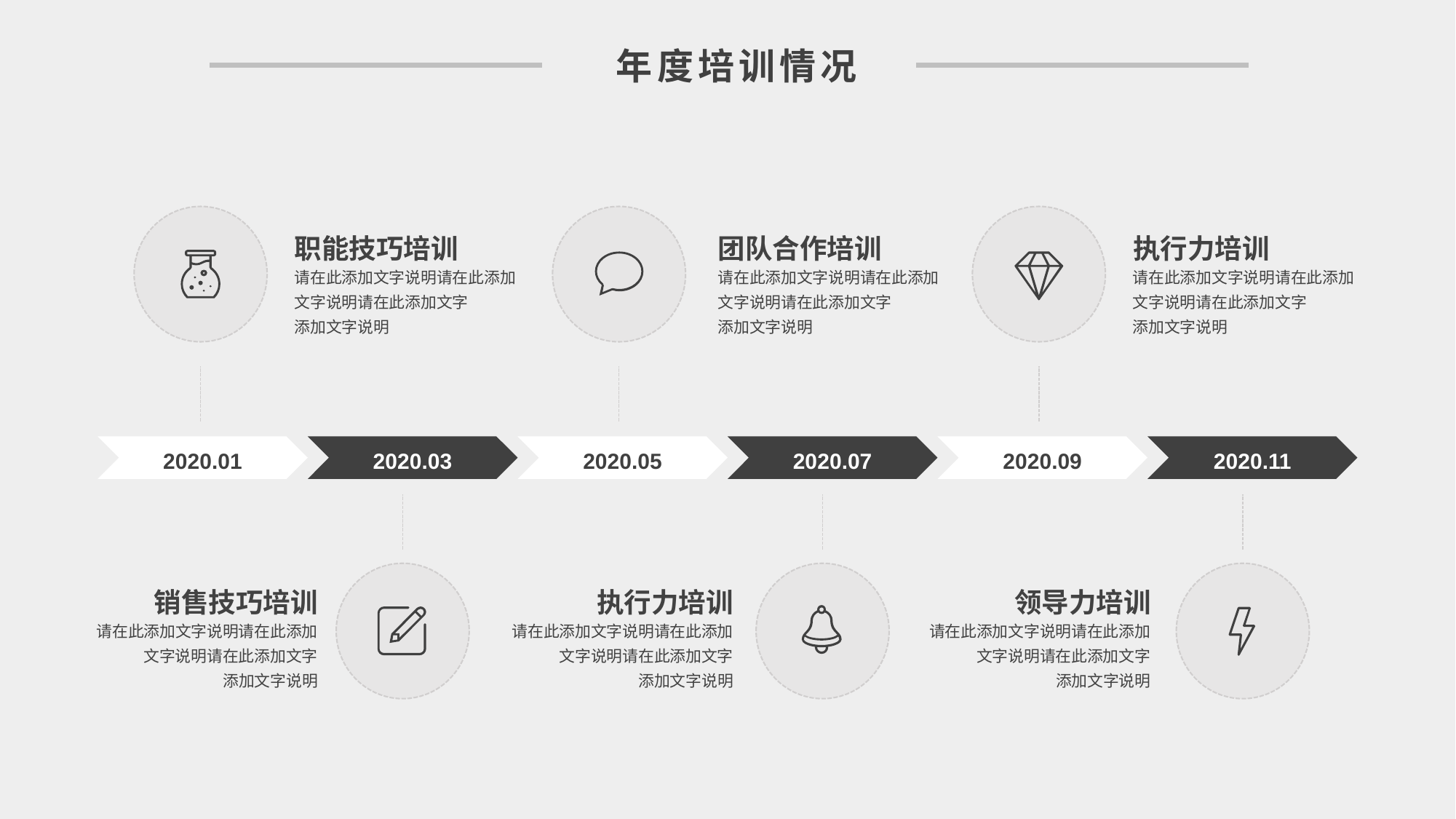

年度培训情况

职能技巧培训
请在此添加文字说明请在此添加文字说明请在此添加文字
添加文字说明
团队合作培训
请在此添加文字说明请在此添加文字说明请在此添加文字
添加文字说明
执行力培训
请在此添加文字说明请在此添加文字说明请在此添加文字
添加文字说明
2020.01
2020.03
2020.05
2020.07
2020.09
2020.11

销售技巧培训
请在此添加文字说明请在此添加文字说明请在此添加文字
添加文字说明
执行力培训
请在此添加文字说明请在此添加文字说明请在此添加文字
添加文字说明
领导力培训
请在此添加文字说明请在此添加文字说明请在此添加文字
添加文字说明